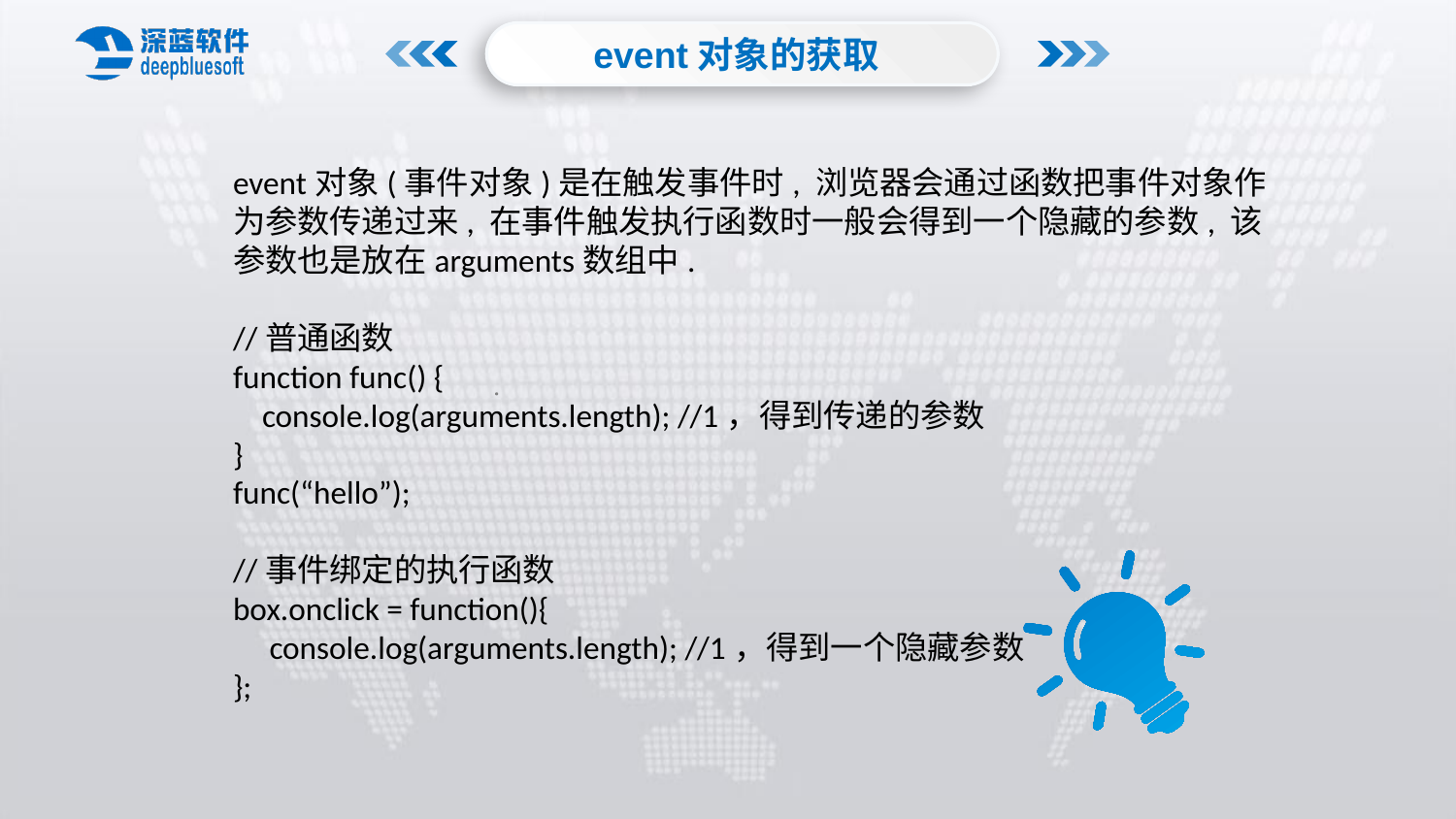

event对象的获取

event对象(事件对象)是在触发事件时, 浏览器会通过函数把事件对象作为参数传递过来, 在事件触发执行函数时一般会得到一个隐藏的参数, 该参数也是放在arguments数组中.

//普通函数
function func() {
    console.log(arguments.length); //1，得到传递的参数
}
func(“hello”);

//事件绑定的执行函数
box.onclick = function(){
     console.log(arguments.length); //1，得到一个隐藏参数
};